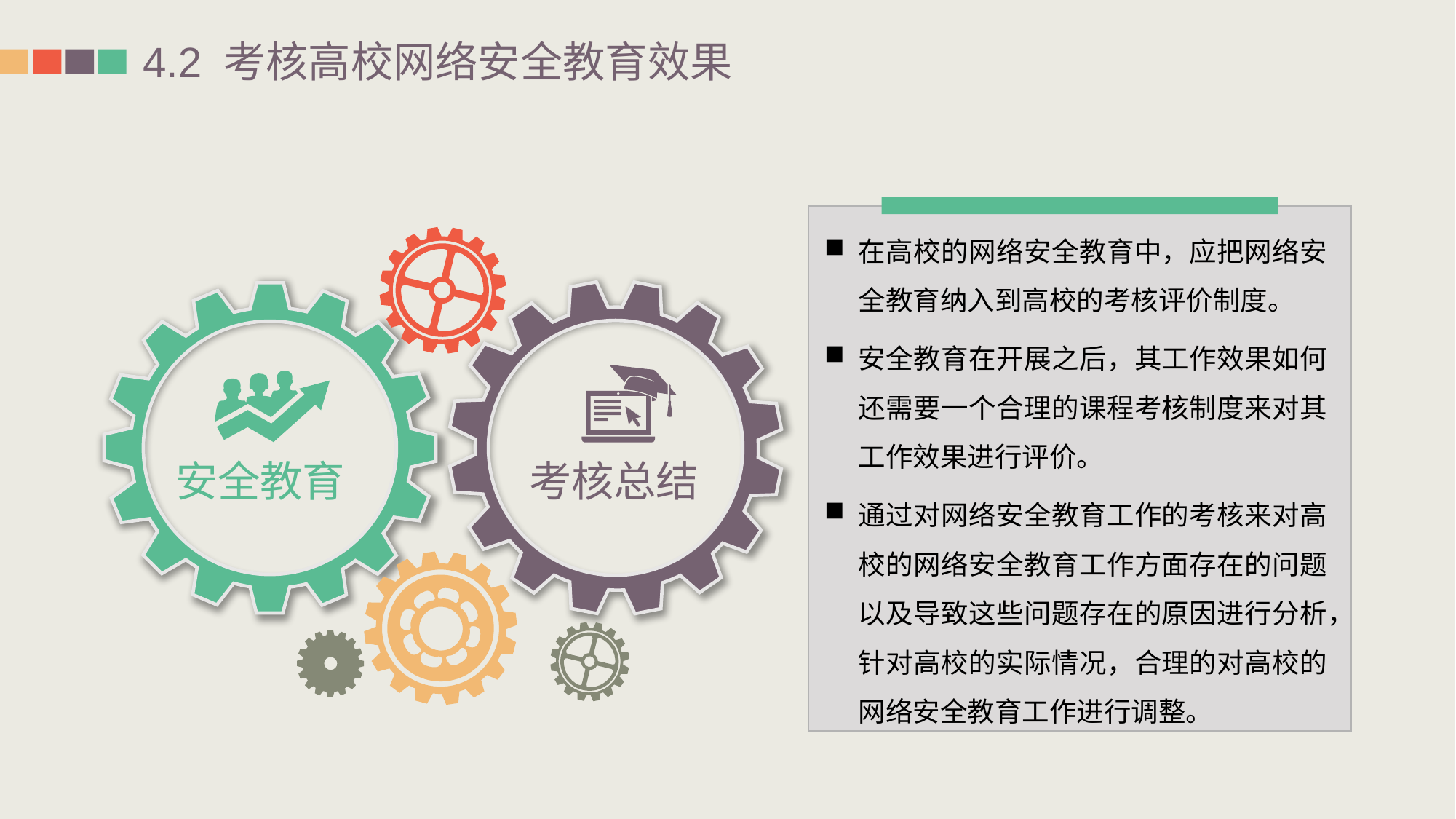

4.2 考核高校网络安全教育效果

在高校的网络安全教育中，应把网络安全教育纳入到高校的考核评价制度。
安全教育在开展之后，其工作效果如何还需要一个合理的课程考核制度来对其工作效果进行评价。
通过对网络安全教育工作的考核来对高校的网络安全教育工作方面存在的问题以及导致这些问题存在的原因进行分析，针对高校的实际情况，合理的对高校的网络安全教育工作进行调整。

安全教育
考核总结